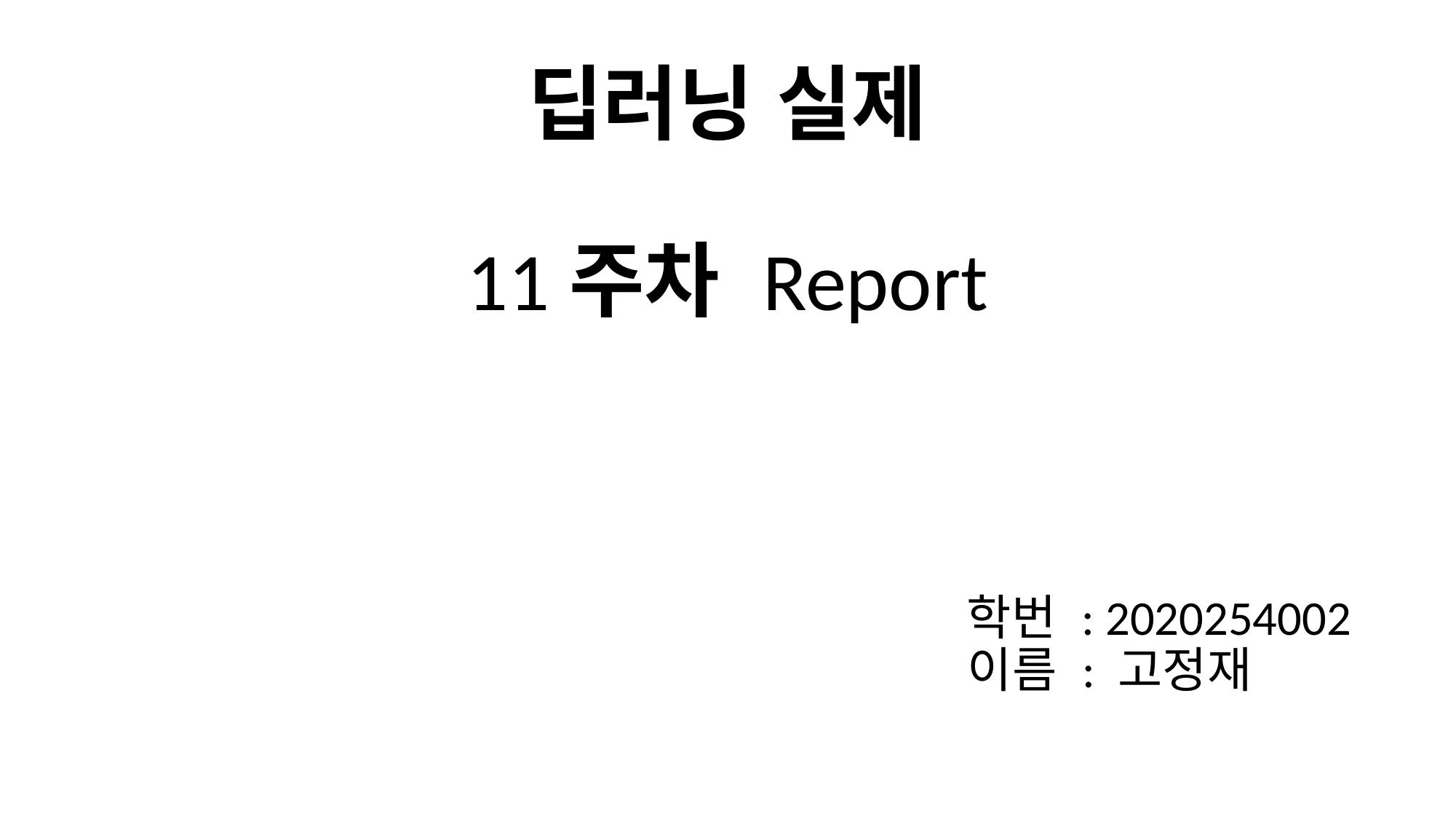

# 딥러닝 실제 11주차 Report 학번 : 2020254002 이름 : 고정재